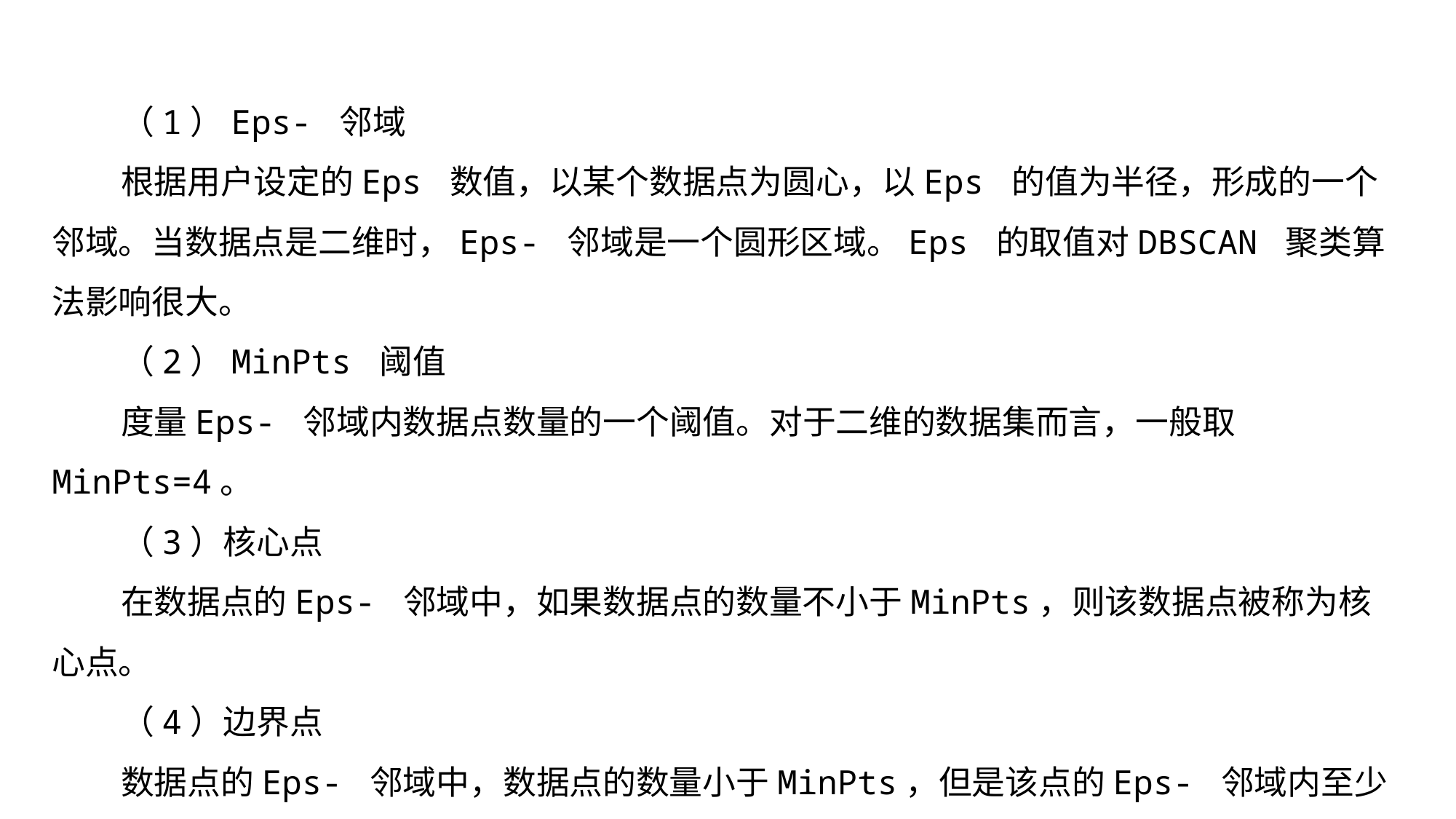

（1）Eps- 邻域
根据用户设定的Eps 数值，以某个数据点为圆心，以Eps 的值为半径，形成的一个邻域。当数据点是二维时，Eps- 邻域是一个圆形区域。Eps 的取值对DBSCAN 聚类算法影响很大。
（2）MinPts 阈值
度量Eps- 邻域内数据点数量的一个阈值。对于二维的数据集而言，一般取MinPts=4。
（3）核心点
在数据点的Eps- 邻域中，如果数据点的数量不小于MinPts，则该数据点被称为核心点。
（4）边界点
数据点的Eps- 邻域中，数据点的数量小于MinPts，但是该点的Eps- 邻域内至少有一个点是核心点或该点落在某个核心点的Eps- 邻域内，则该数据点称为边界点。